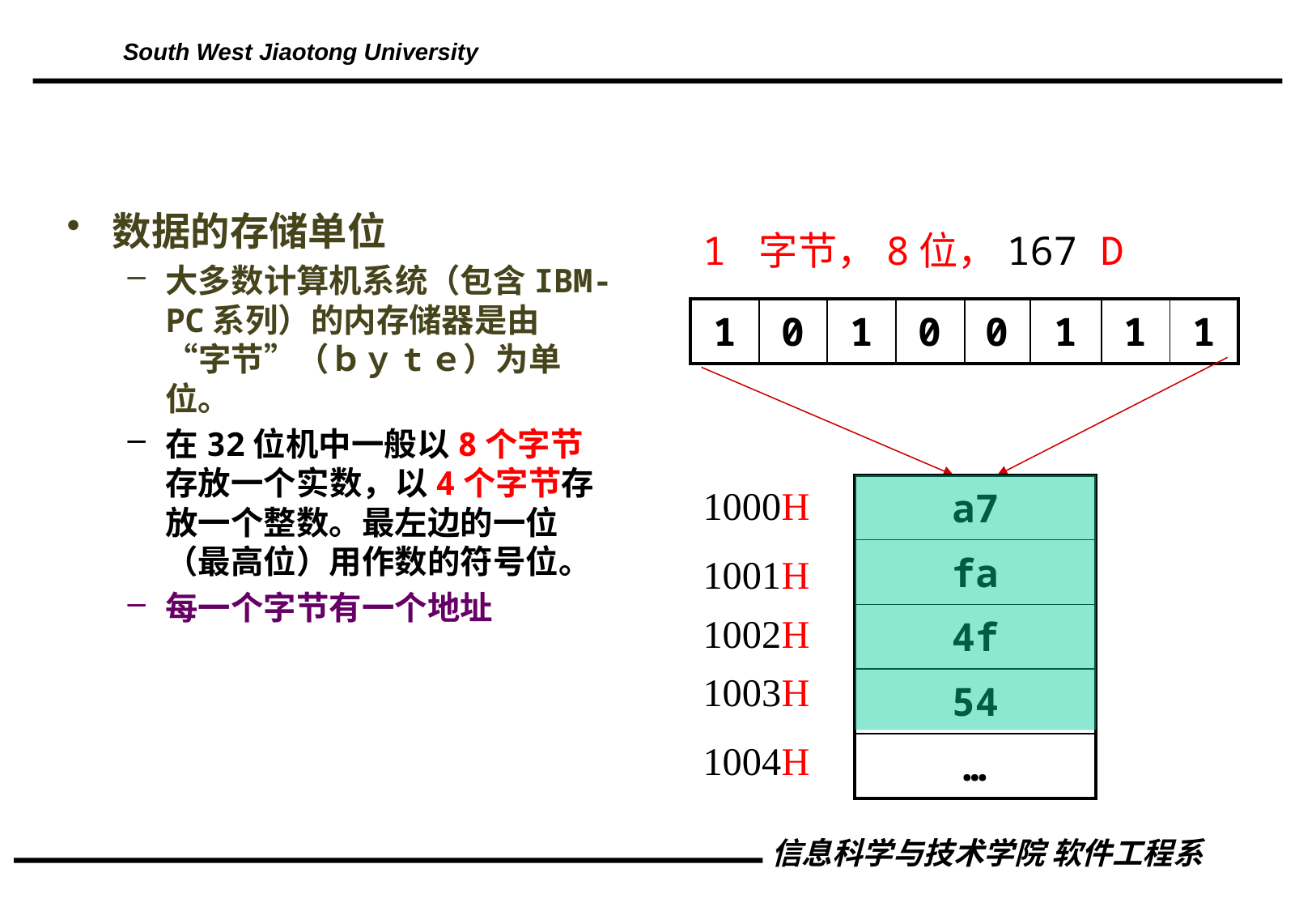

#
数据的存储单位
大多数计算机系统（包含IBM-PC系列）的内存储器是由 “字节”（ｂｙtｅ）为单位。
在32位机中一般以8个字节存放一个实数，以4个字节存放一个整数。最左边的一位（最高位）用作数的符号位。
每一个字节有一个地址

1 字节，8位，167 D
| 1 | 0 | 1 | 0 | 0 | 1 | 1 | 1 |
| --- | --- | --- | --- | --- | --- | --- | --- |

| a7 |
| --- |
| fa |
| 4f |
| 54 |
| … |

1000H
1001H
1002H
1003H
1004H